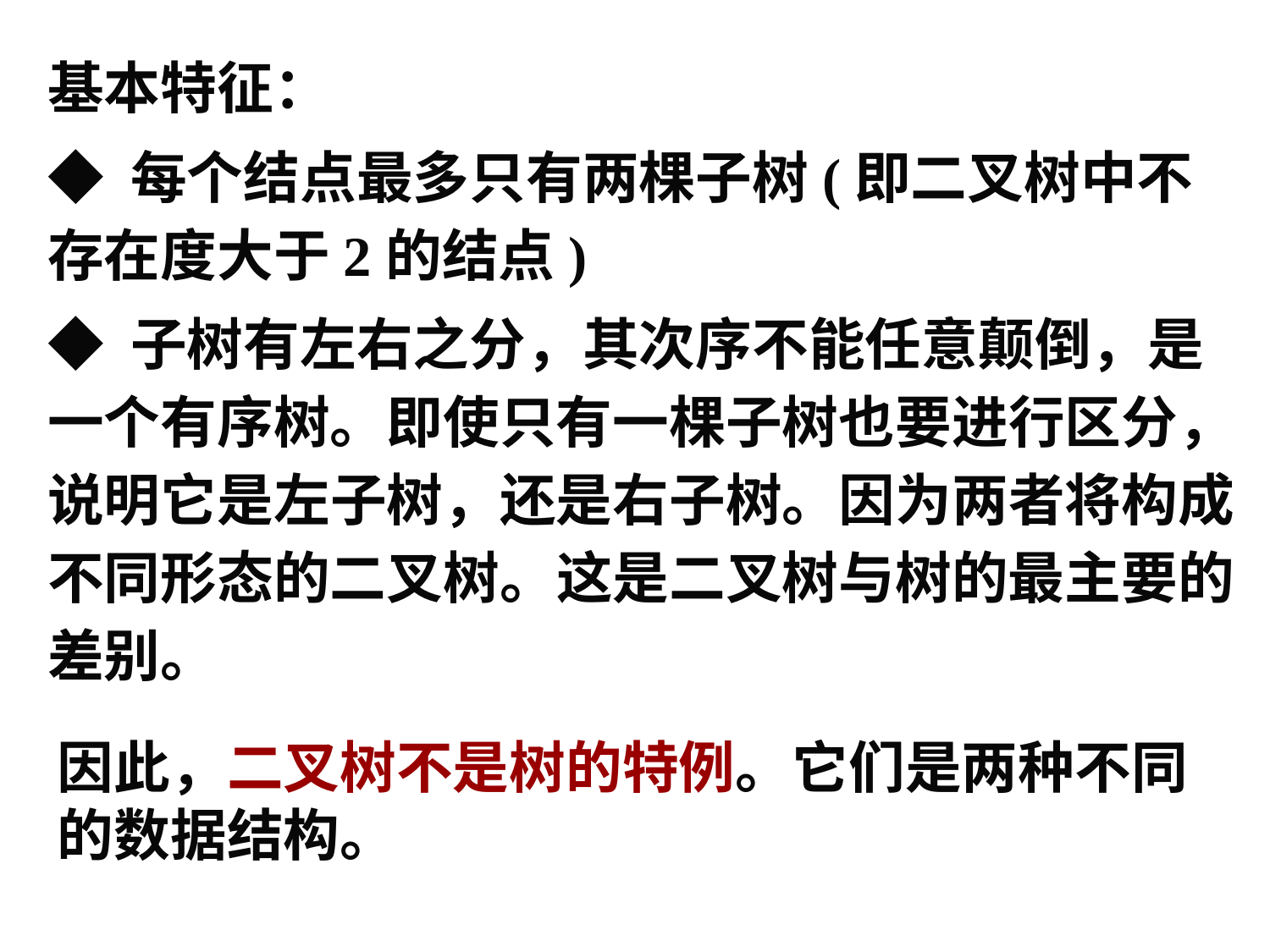

基本特征：
◆ 每个结点最多只有两棵子树(即二叉树中不存在度大于2的结点)
◆ 子树有左右之分，其次序不能任意颠倒，是一个有序树。即使只有一棵子树也要进行区分，说明它是左子树，还是右子树。因为两者将构成不同形态的二叉树。这是二叉树与树的最主要的差别。
因此，二叉树不是树的特例。它们是两种不同的数据结构。